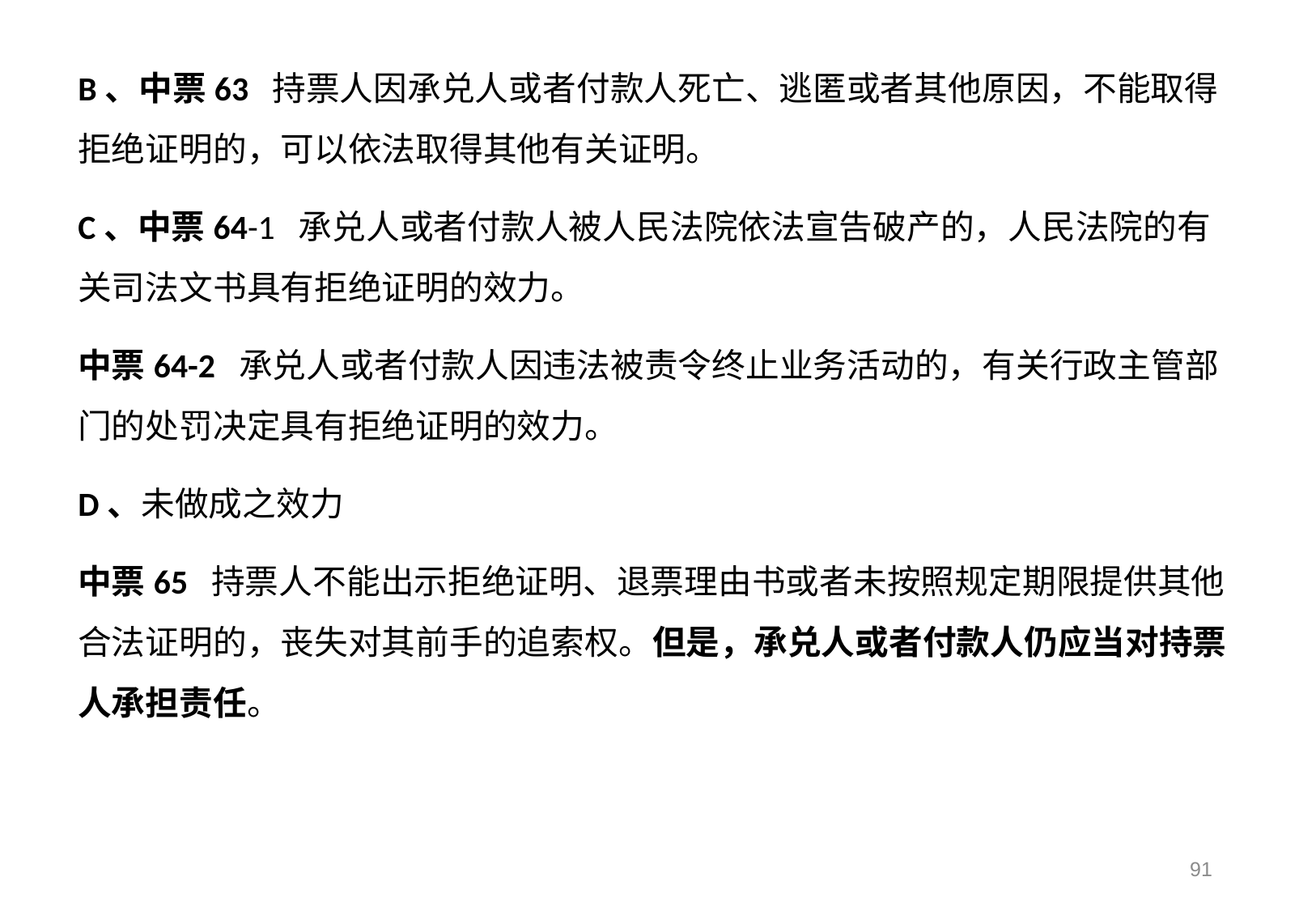

B、中票63  持票人因承兑人或者付款人死亡、逃匿或者其他原因，不能取得拒绝证明的，可以依法取得其他有关证明。
C、中票64-1  承兑人或者付款人被人民法院依法宣告破产的，人民法院的有关司法文书具有拒绝证明的效力。
中票64-2  承兑人或者付款人因违法被责令终止业务活动的，有关行政主管部门的处罚决定具有拒绝证明的效力。
D、未做成之效力
中票65  持票人不能出示拒绝证明、退票理由书或者未按照规定期限提供其他合法证明的，丧失对其前手的追索权。但是，承兑人或者付款人仍应当对持票人承担责任。
91